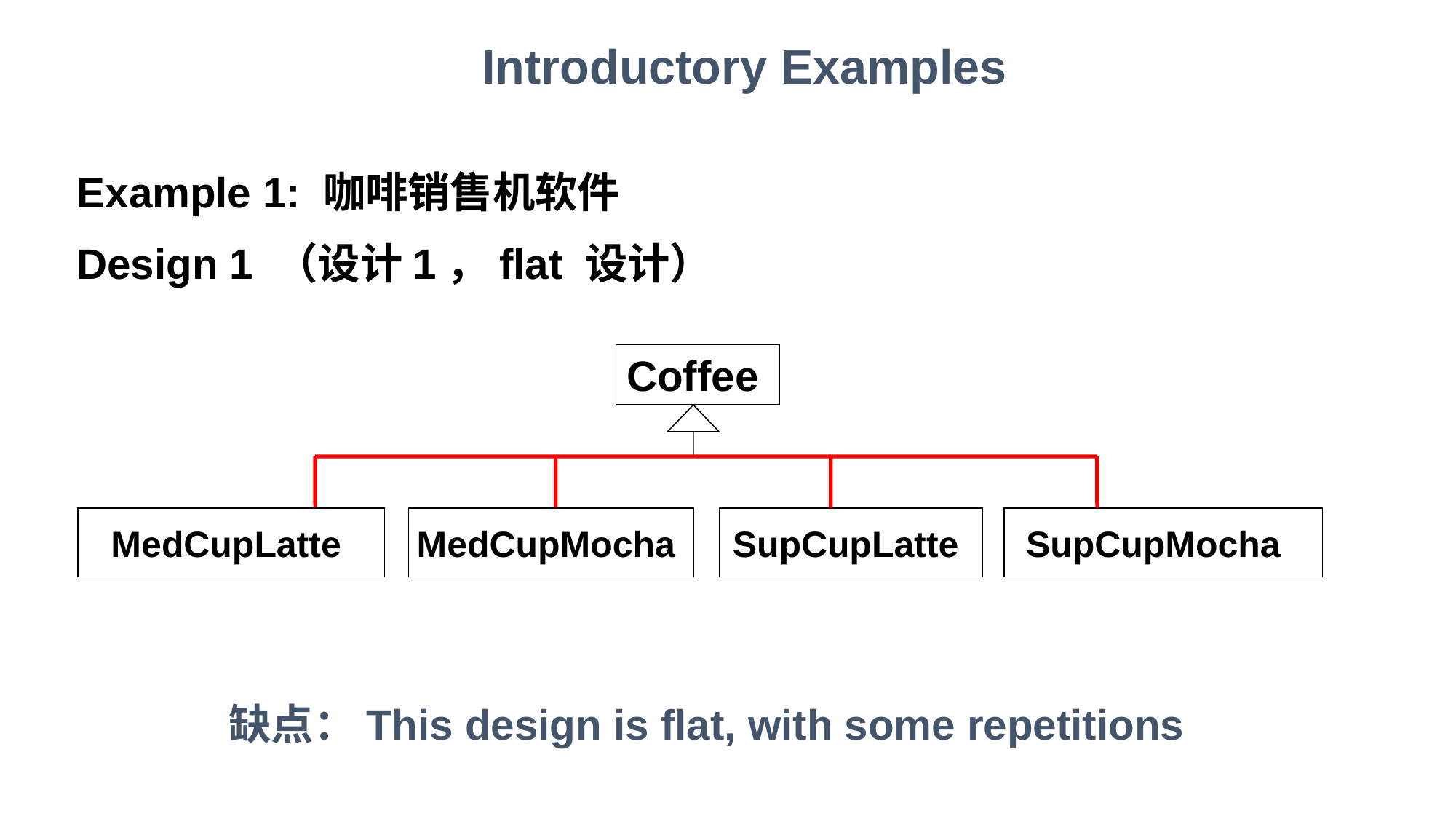

Introductory Examples
# Example 1: 咖啡销售机软件
Design 1 （设计1，flat 设计）
Coffee

MedCupLatte
MedCupMocha
SupCupLatte
SupCupMocha
缺点：This design is flat, with some repetitions